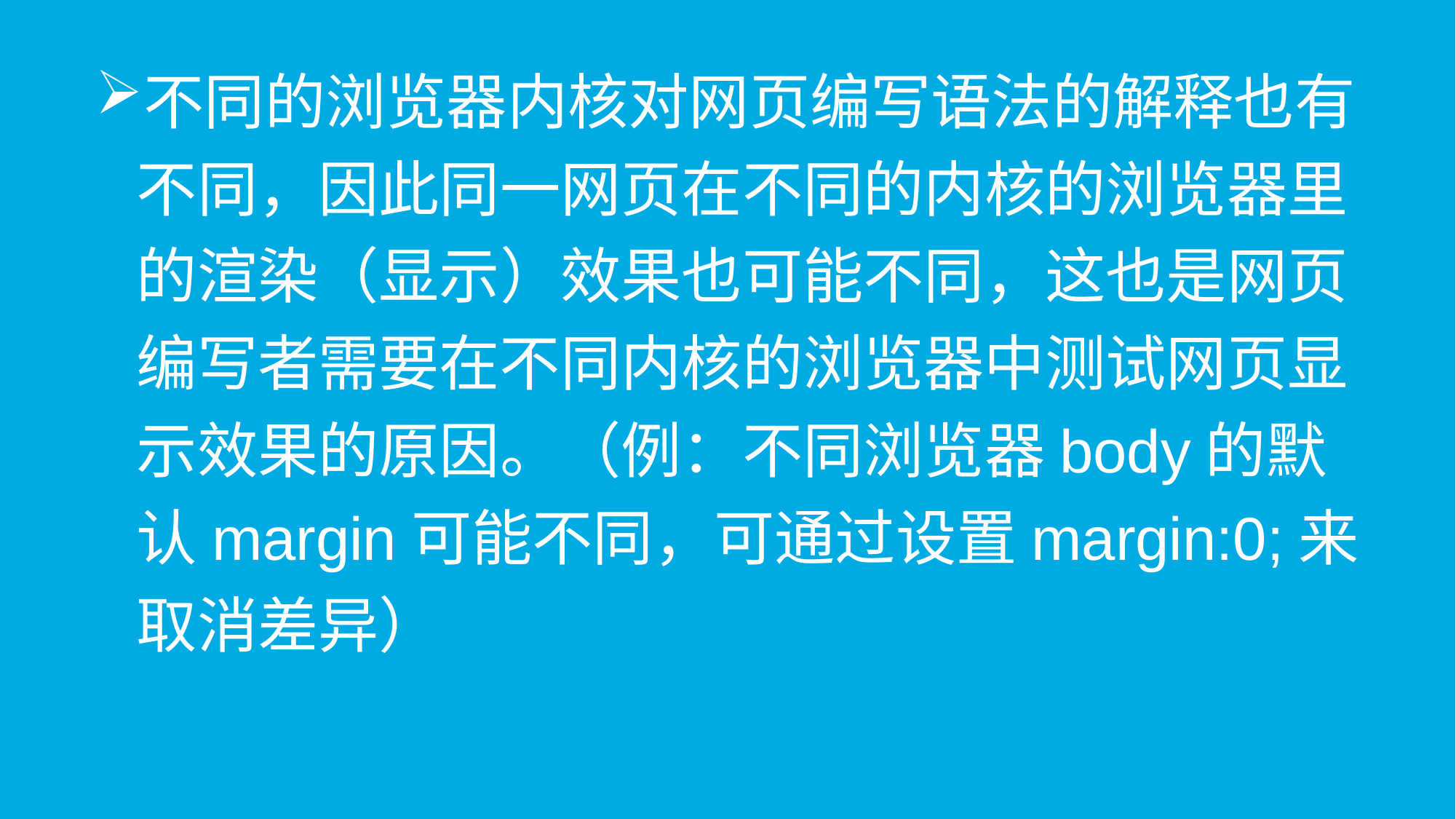

不同的浏览器内核对网页编写语法的解释也有不同，因此同一网页在不同的内核的浏览器里的渲染（显示）效果也可能不同，这也是网页编写者需要在不同内核的浏览器中测试网页显示效果的原因。（例：不同浏览器body的默认margin可能不同，可通过设置margin:0;来取消差异）